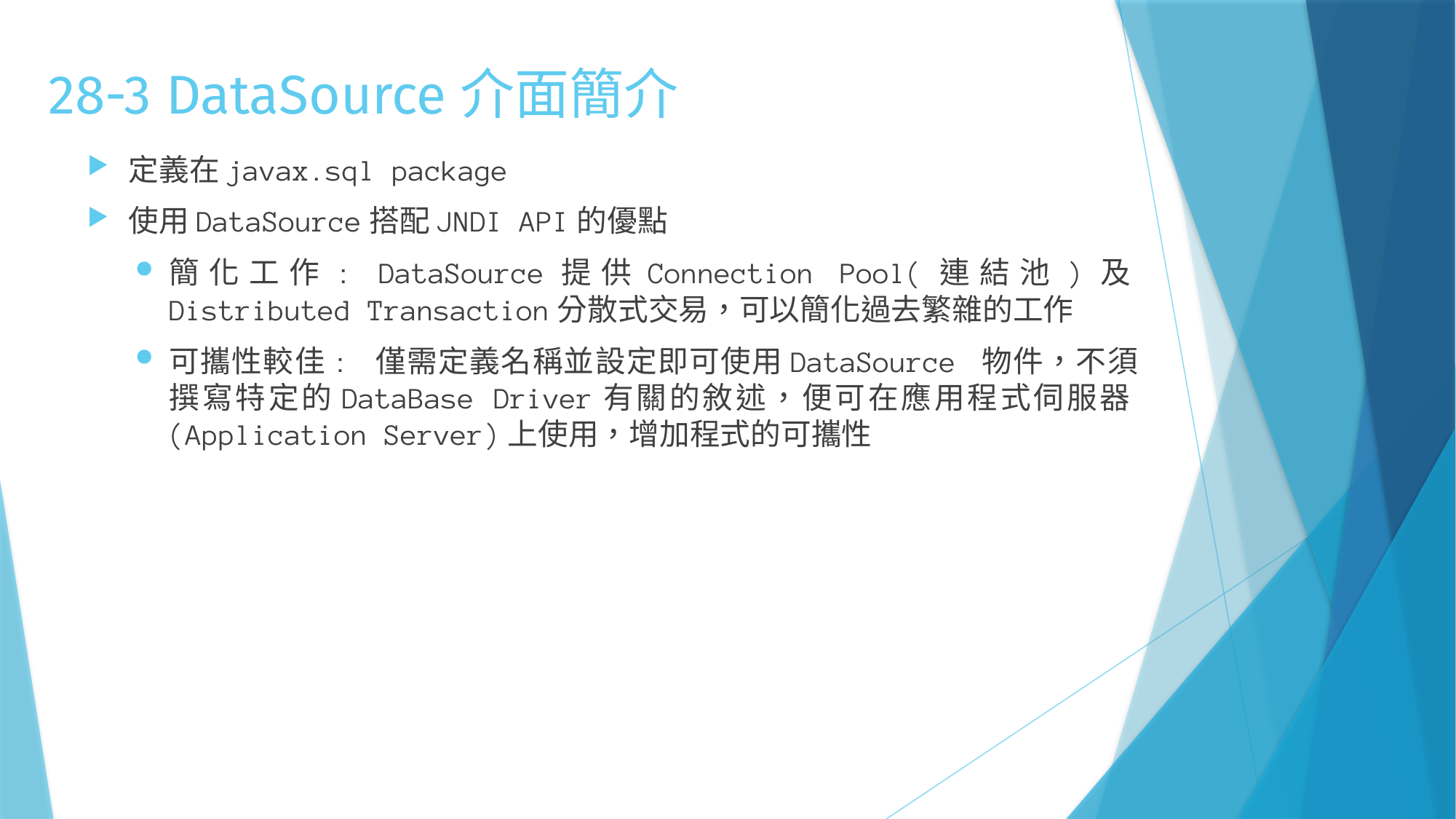

# 28-3 DataSource介面簡介
定義在javax.sql package
使用DataSource搭配JNDI API的優點
簡化工作: DataSource提供Connection Pool(連結池)及Distributed Transaction分散式交易，可以簡化過去繁雜的工作
可攜性較佳: 僅需定義名稱並設定即可使用DataSource 物件，不須撰寫特定的DataBase Driver有關的敘述，便可在應用程式伺服器(Application Server)上使用，增加程式的可攜性